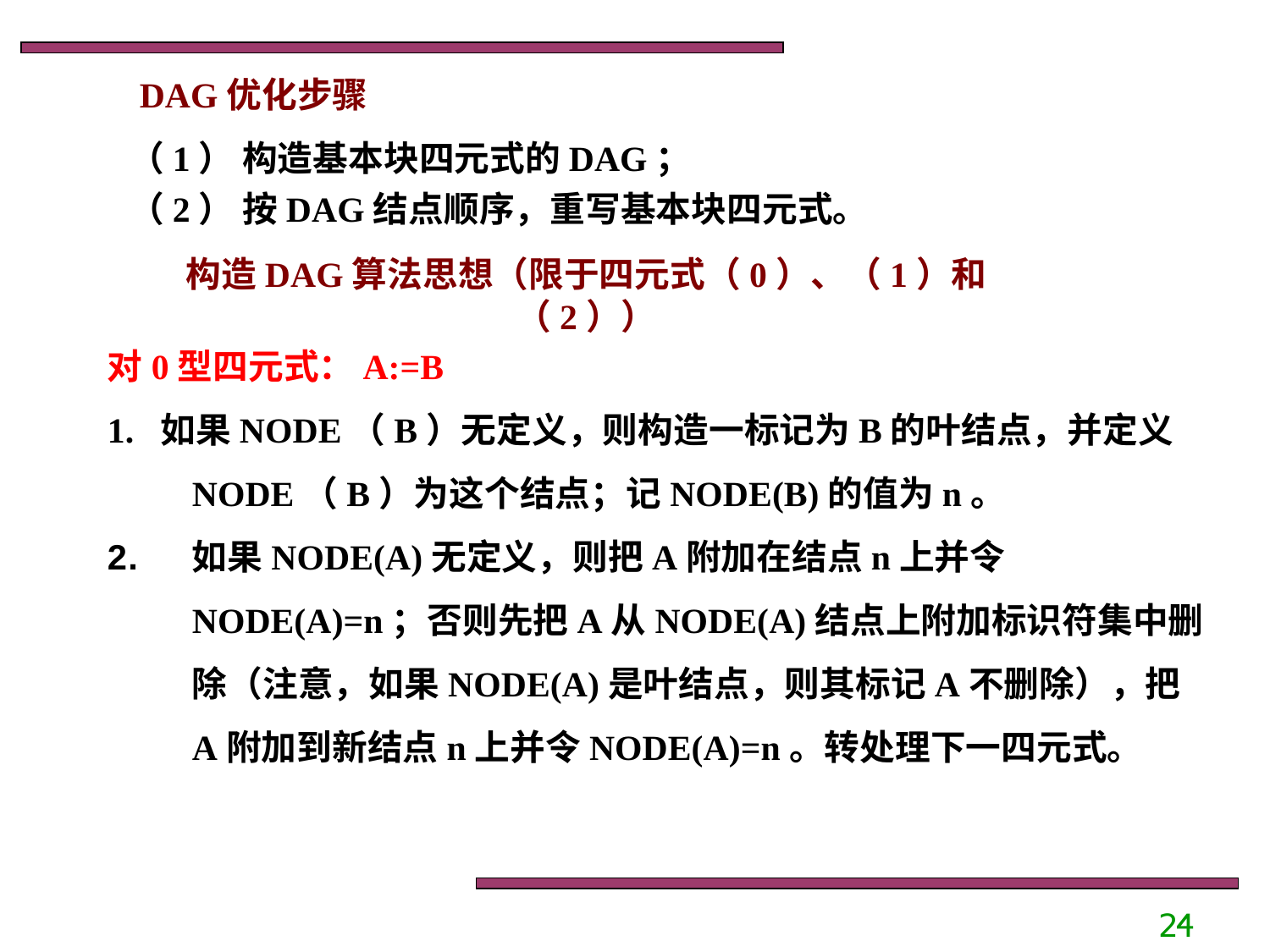

DAG优化步骤
（1） 构造基本块四元式的DAG；
（2） 按DAG结点顺序，重写基本块四元式。
构造DAG算法思想（限于四元式（0）、（1）和（2））
对0型四元式：A:=B
1.  如果NODE（B）无定义，则构造一标记为B的叶结点，并定义NODE（B）为这个结点；记NODE(B)的值为n。
如果NODE(A)无定义，则把A附加在结点n上并令NODE(A)=n；否则先把A从NODE(A)结点上附加标识符集中删除（注意，如果NODE(A)是叶结点，则其标记A不删除），把A附加到新结点n上并令NODE(A)=n。转处理下一四元式。

24